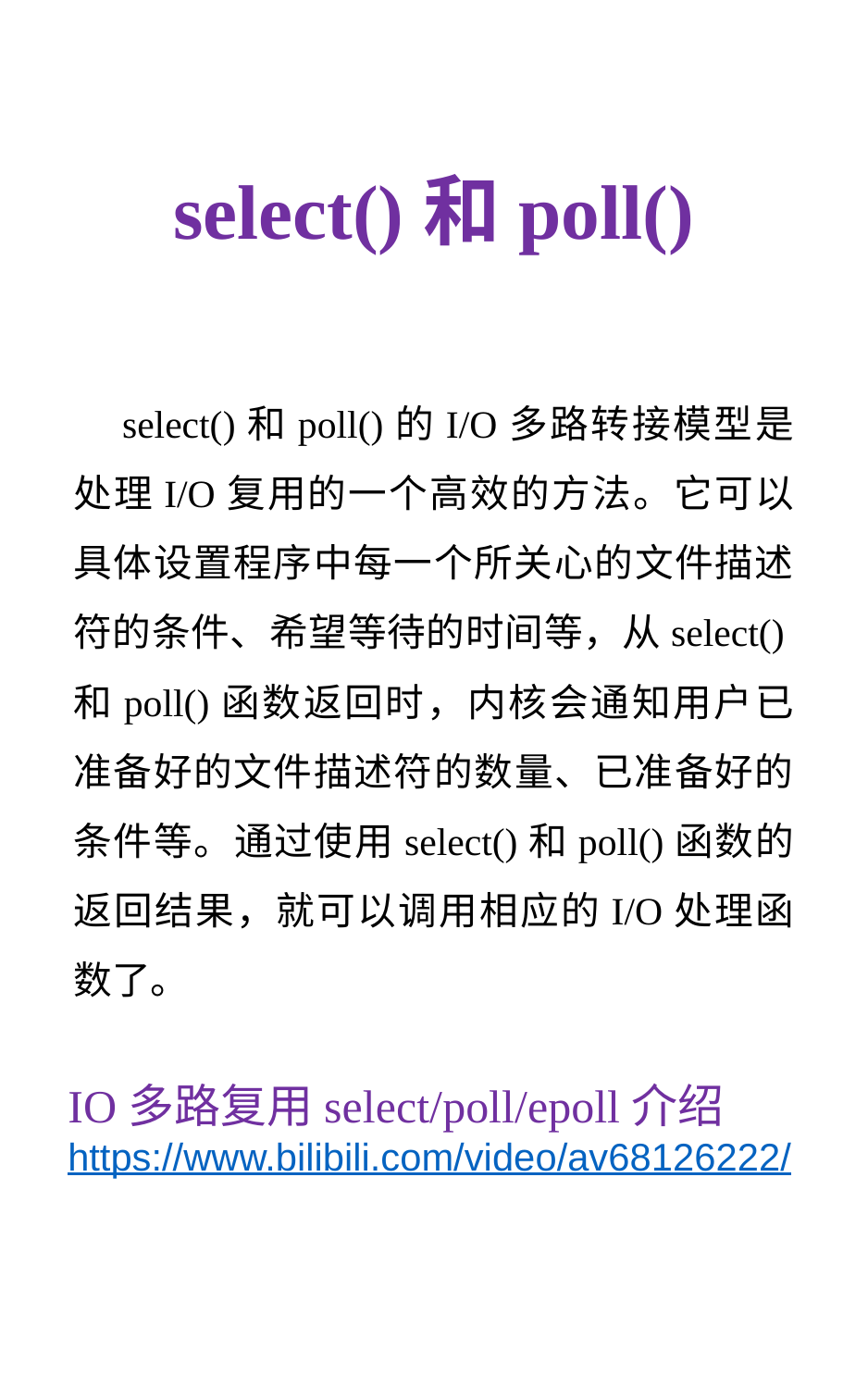

# select()和poll()
    select()和poll()的I/O多路转接模型是处理I/O复用的一个高效的方法。它可以具体设置程序中每一个所关心的文件描述符的条件、希望等待的时间等，从select()和poll()函数返回时，内核会通知用户已准备好的文件描述符的数量、已准备好的条件等。通过使用select()和poll()函数的返回结果，就可以调用相应的I/O处理函数了。

IO多路复用select/poll/epoll介绍
https://www.bilibili.com/video/av68126222/